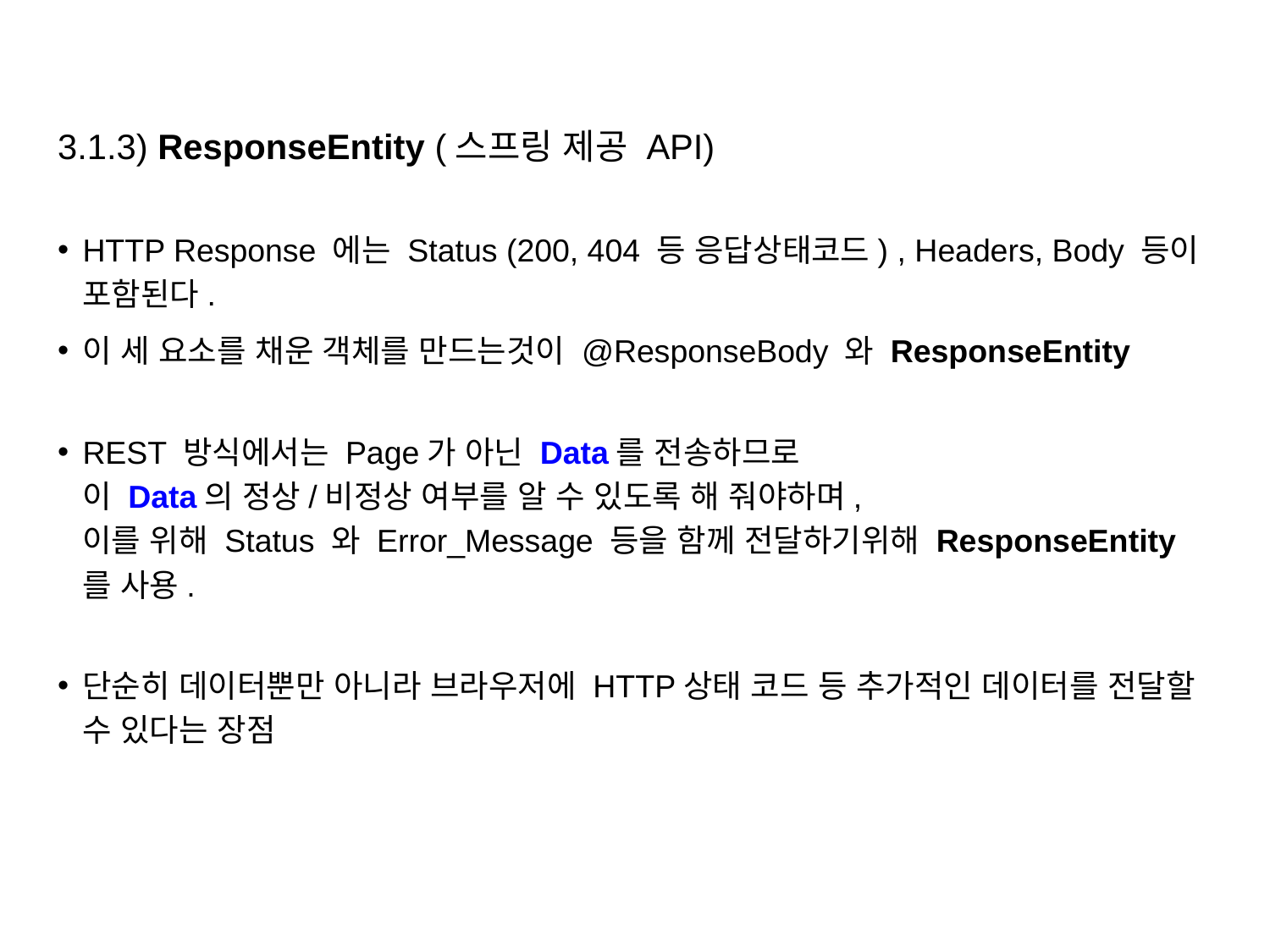

3.1.3) ResponseEntity (스프링 제공 API)
HTTP Response 에는 Status (200, 404 등 응답상태코드) , Headers, Body 등이 포함된다.
이 세 요소를 채운 객체를 만드는것이 @ResponseBody 와 ResponseEntity
REST 방식에서는 Page가 아닌 Data를 전송하므로
이 Data의 정상/비정상 여부를 알 수 있도록 해 줘야하며,
이를 위해 Status 와 Error_Message 등을 함께 전달하기위해 ResponseEntity 를 사용.
단순히 데이터뿐만 아니라 브라우저에 HTTP상태 코드 등 추가적인 데이터를 전달할 수 있다는 장점